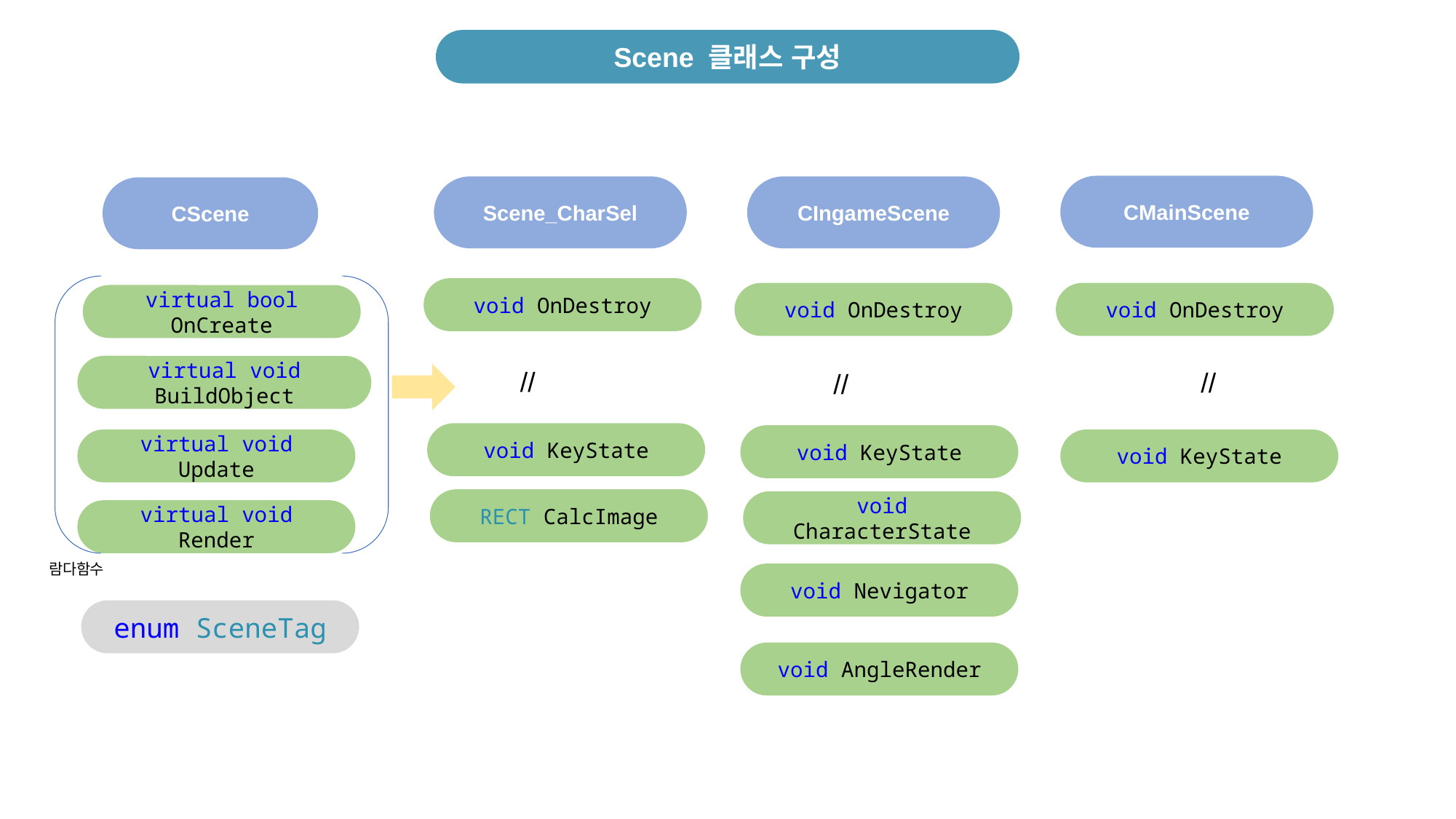

Scene 클래스 구성
CMainScene
Scene_CharSel
CIngameScene
CScene

void OnDestroy
void OnDestroy
void OnDestroy
virtual bool OnCreate
virtual void BuildObject
//
//
//

void KeyState
void KeyState
virtual void Update
void KeyState
RECT CalcImage
void CharacterState
virtual void Render
람다함수
void Nevigator
enum SceneTag
void AngleRender